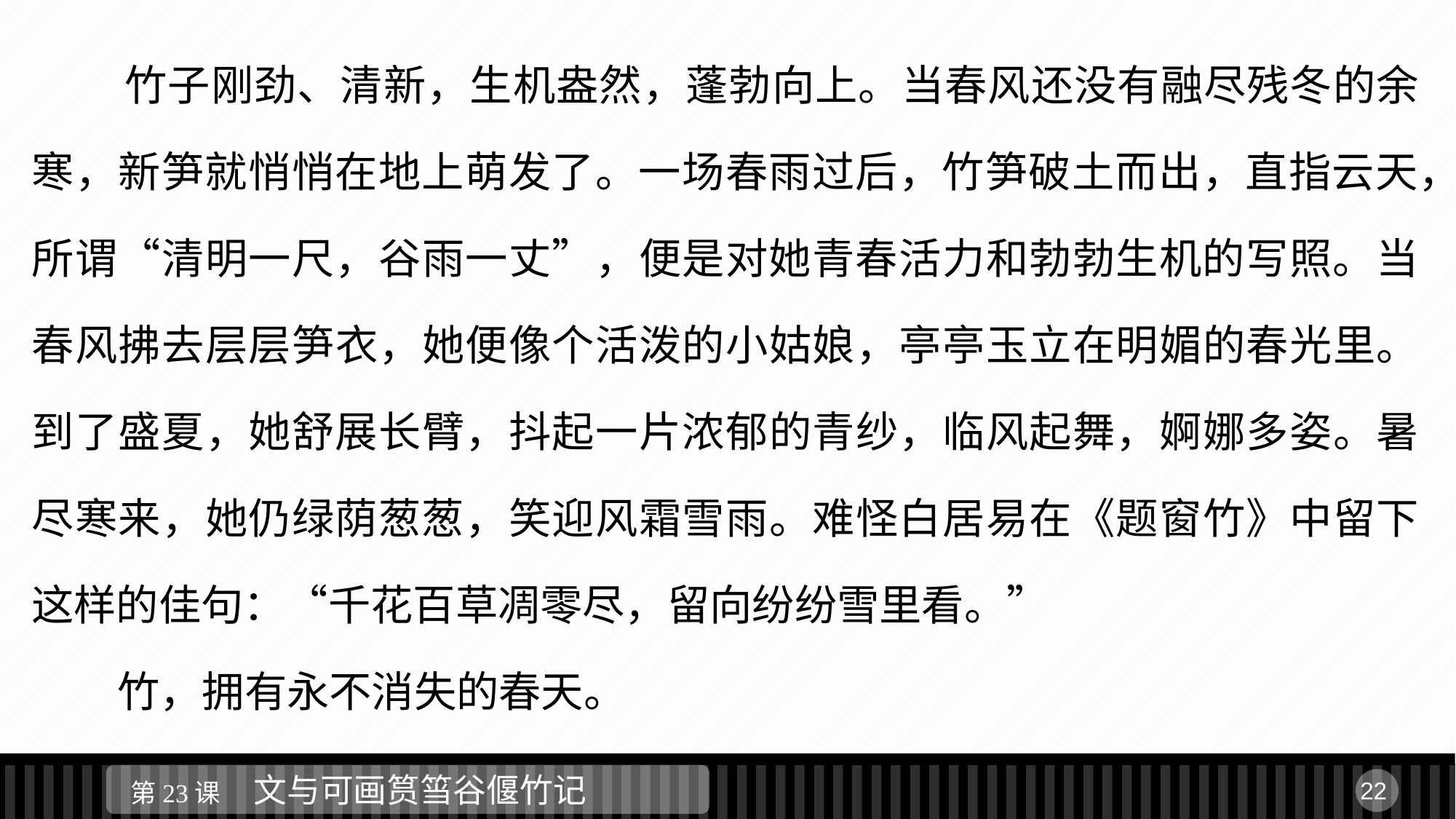

竹子刚劲、清新，生机盎然，蓬勃向上。当春风还没有融尽残冬的余寒，新笋就悄悄在地上萌发了。一场春雨过后，竹笋破土而出，直指云天，所谓“清明一尺，谷雨一丈”，便是对她青春活力和勃勃生机的写照。当春风拂去层层笋衣，她便像个活泼的小姑娘，亭亭玉立在明媚的春光里。到了盛夏，她舒展长臂，抖起一片浓郁的青纱，临风起舞，婀娜多姿。暑尽寒来，她仍绿荫葱葱，笑迎风霜雪雨。难怪白居易在《题窗竹》中留下这样的佳句：“千花百草凋零尽，留向纷纷雪里看。”
        竹，拥有永不消失的春天。